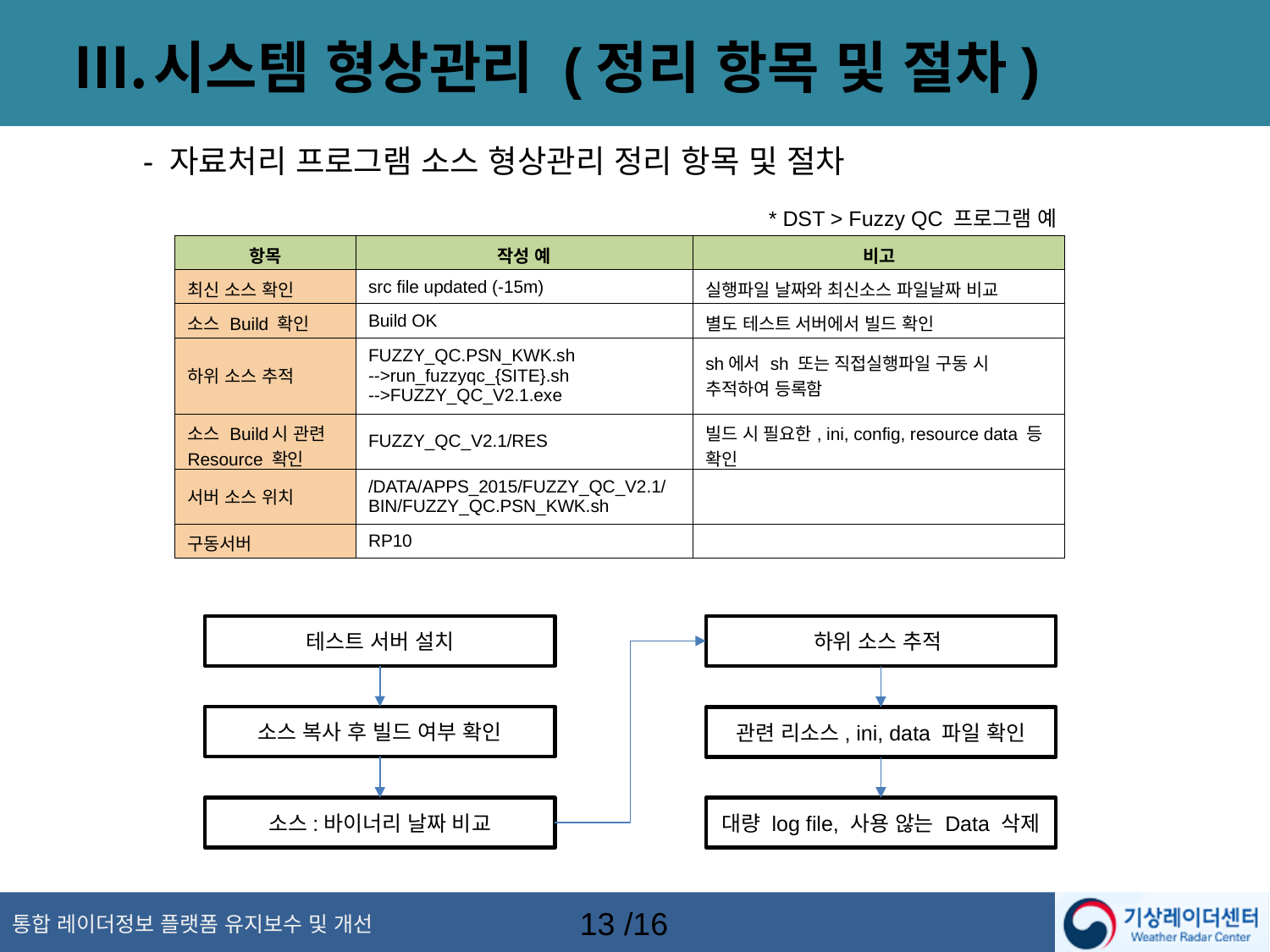

시스템 형상관리 (정리 항목 및 절차)
- 자료처리 프로그램 소스 형상관리 정리 항목 및 절차
* DST > Fuzzy QC 프로그램 예
| 항목 | 작성 예 | 비고 |
| --- | --- | --- |
| 최신 소스 확인 | src file updated (-15m) | 실행파일 날짜와 최신소스 파일날짜 비교 |
| 소스 Build 확인 | Build OK | 별도 테스트 서버에서 빌드 확인 |
| 하위 소스 추적 | FUZZY\_QC.PSN\_KWK.sh -->run\_fuzzyqc\_{SITE}.sh -->FUZZY\_QC\_V2.1.exe | sh에서 sh 또는 직접실행파일 구동 시 추적하여 등록함 |
| 소스 Build시 관련 Resource 확인 | FUZZY\_QC\_V2.1/RES | 빌드 시 필요한, ini, config, resource data 등 확인 |
| 서버 소스 위치 | /DATA/APPS\_2015/FUZZY\_QC\_V2.1/BIN/FUZZY\_QC.PSN\_KWK.sh |  |
| 구동서버 | RP10 |  |
테스트 서버 설치
하위 소스 추적
소스 복사 후 빌드 여부 확인
관련 리소스, ini, data 파일 확인
소스:바이너리 날짜 비교
대량 log file, 사용 않는 Data 삭제
13